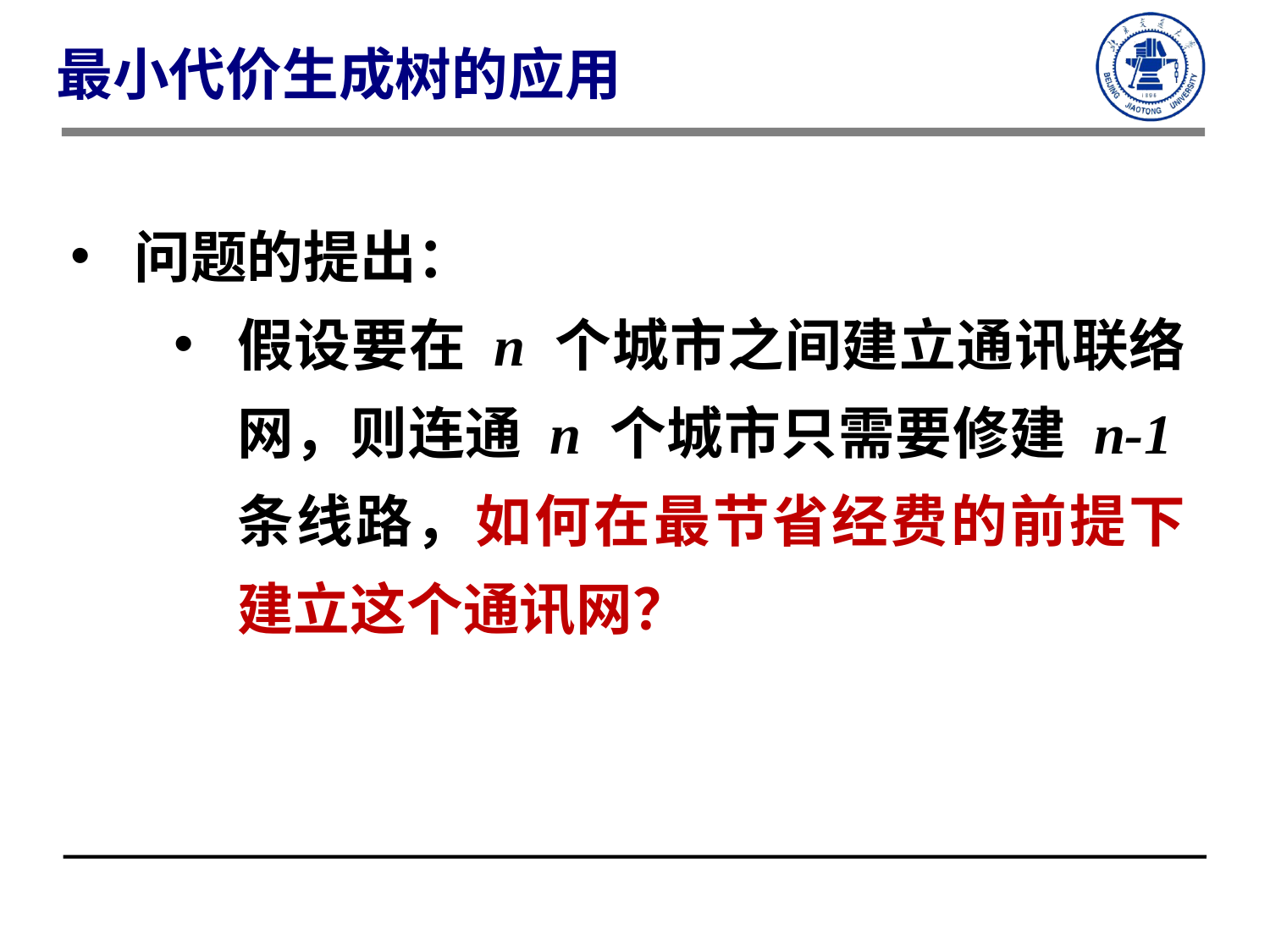

最小代价生成树的应用
问题的提出：
假设要在 n 个城市之间建立通讯联络网，则连通 n 个城市只需要修建 n-1条线路，如何在最节省经费的前提下建立这个通讯网？